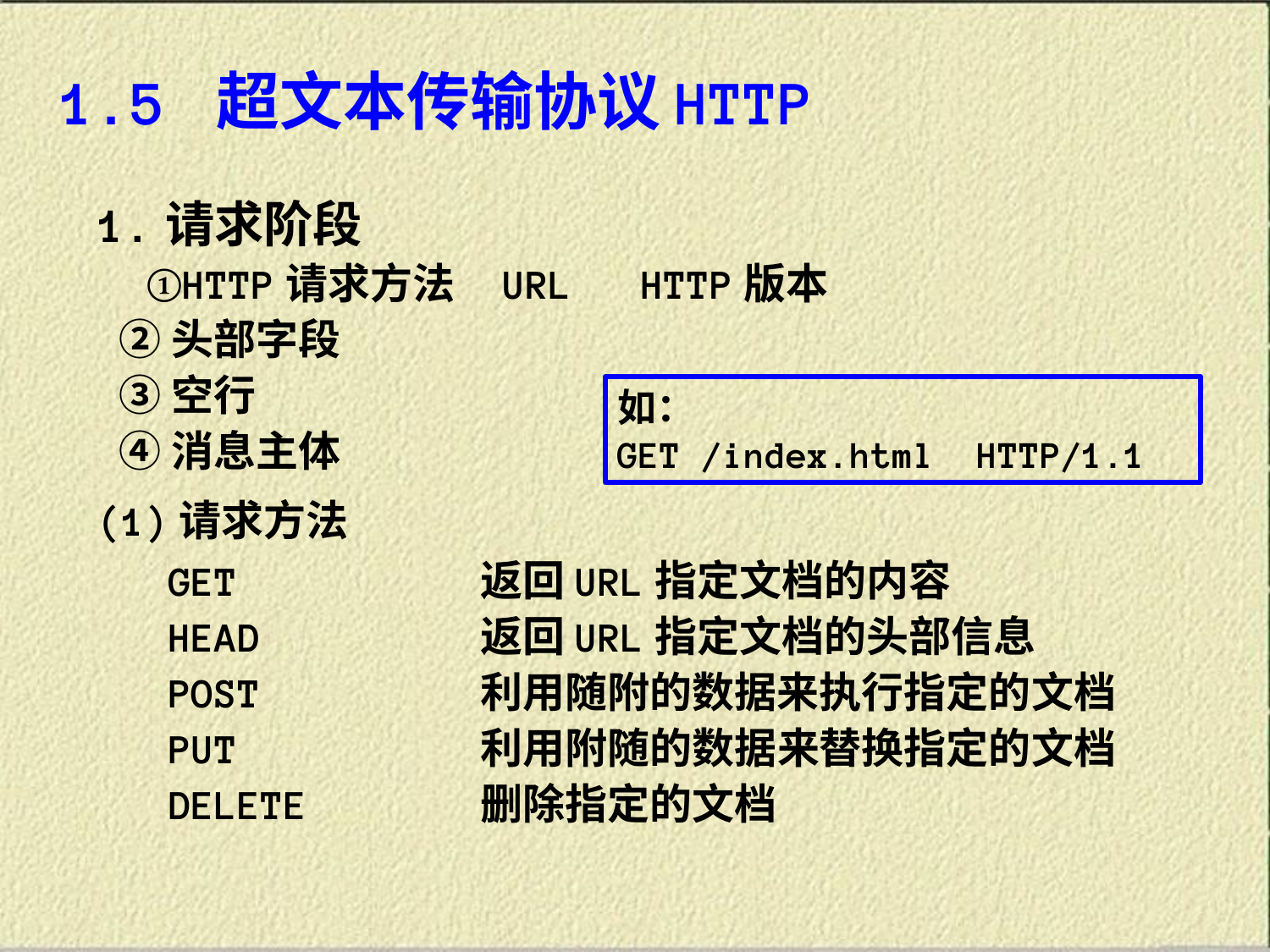

1.5 超文本传输协议HTTP
1.请求阶段
  ①HTTP请求方法    URL   HTTP版本
  ②头部字段
  ③空行
  ④消息主体
(1)请求方法
   GET		返回URL指定文档的内容
   HEAD  		返回URL指定文档的头部信息
   POST		利用随附的数据来执行指定的文档
   PUT		利用附随的数据来替换指定的文档
   DELETE		删除指定的文档
如：
GET /index.html  HTTP/1.1